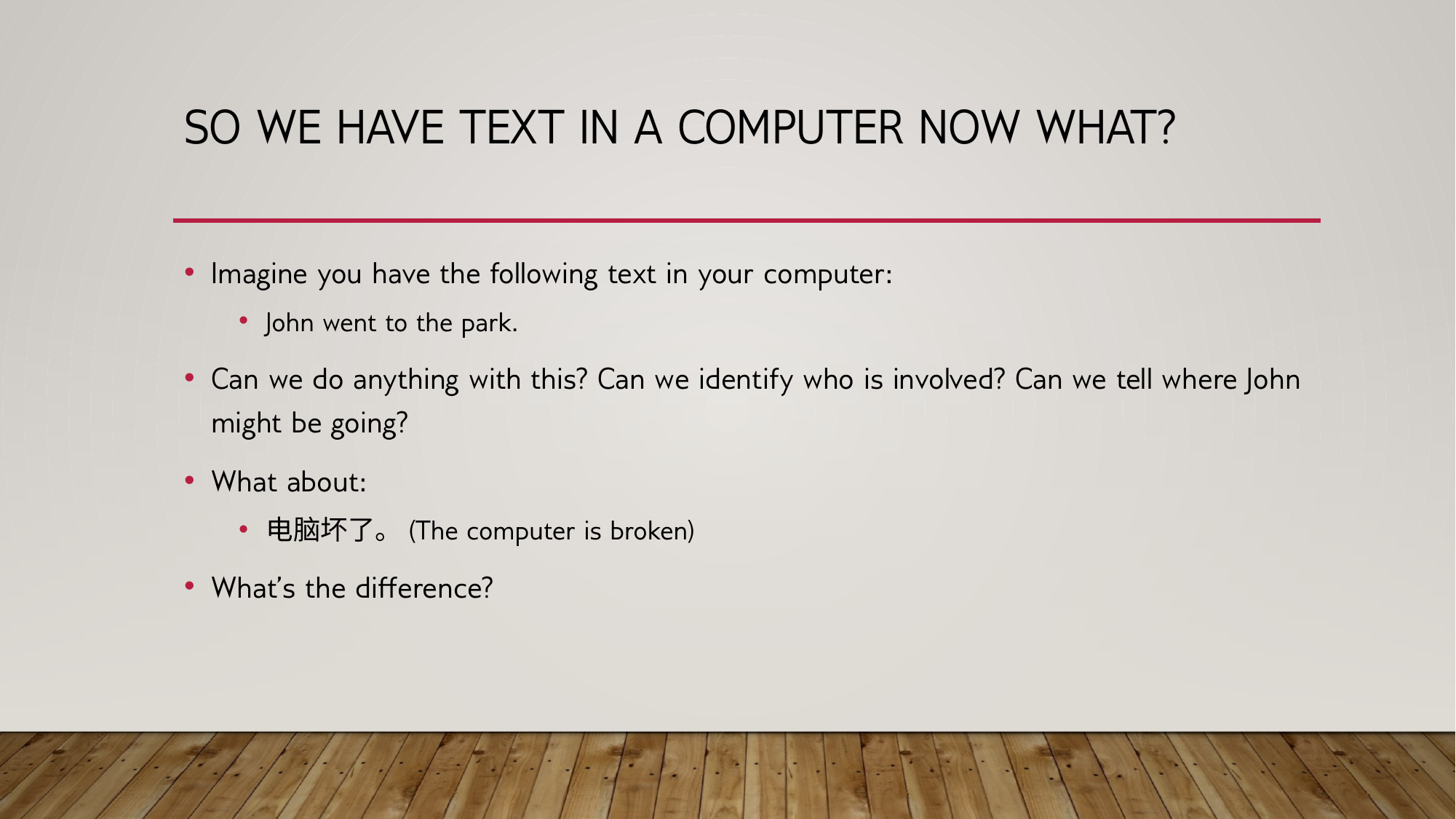

# So we have text in a computer now what?
Imagine you have the following text in your computer:
John went to the park.
Can we do anything with this? Can we identify who is involved? Can we tell where John might be going?
What about:
电脑坏了。(The computer is broken)
What’s the difference?